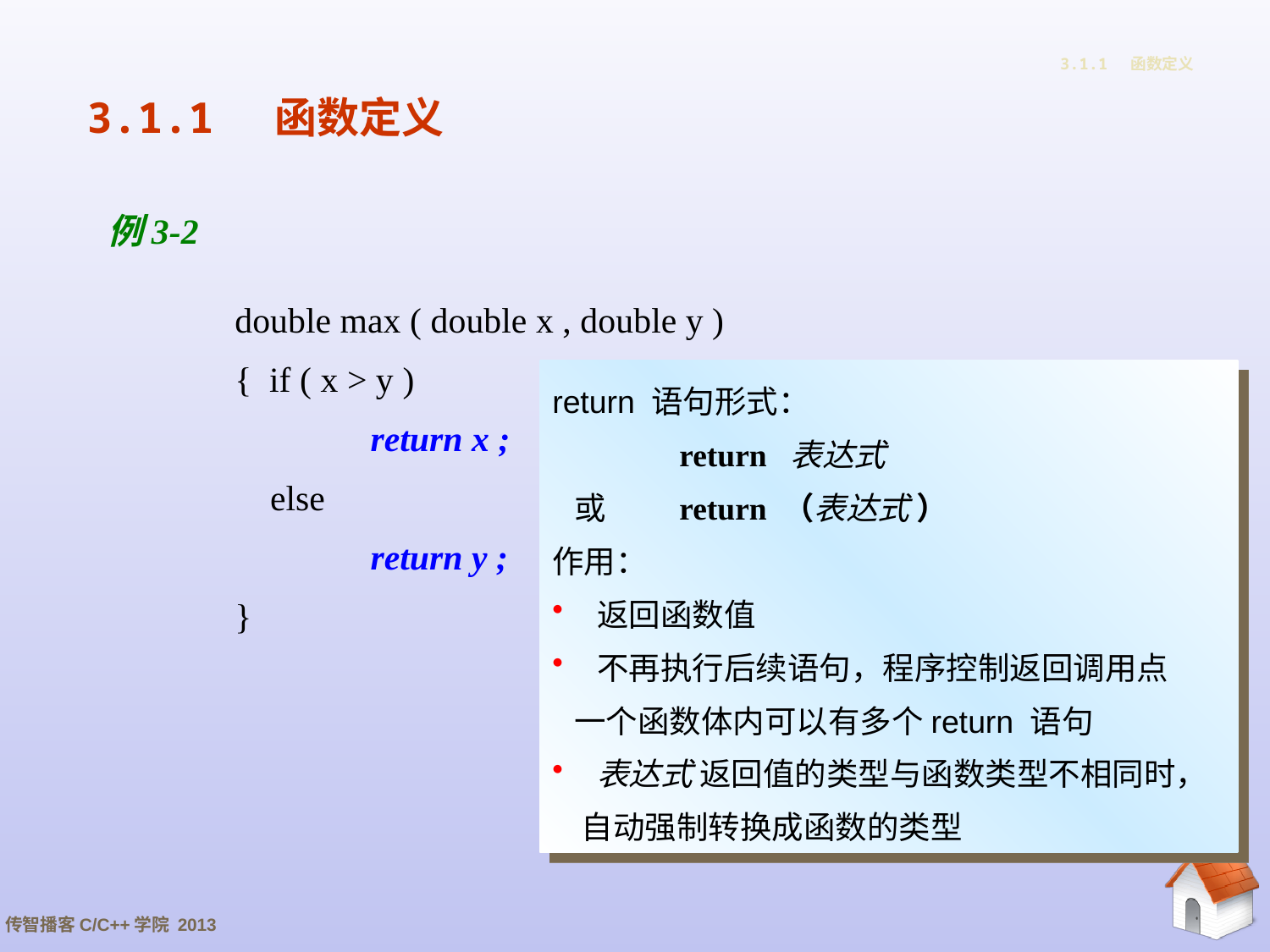

# 3.1.1  函数定义
3.1.1  函数定义
例3-2
double max ( double x , double y )
{  if ( x > y )
	 return x ;
    else
	 return y ;
}
return 语句形式：
	return  表达式
  或	return （表达式 ）
作用：
 返回函数值
 不再执行后续语句，程序控制返回调用点
  一个函数体内可以有多个return 语句
 表达式 返回值的类型与函数类型不相同时，
   自动强制转换成函数的类型
返回值